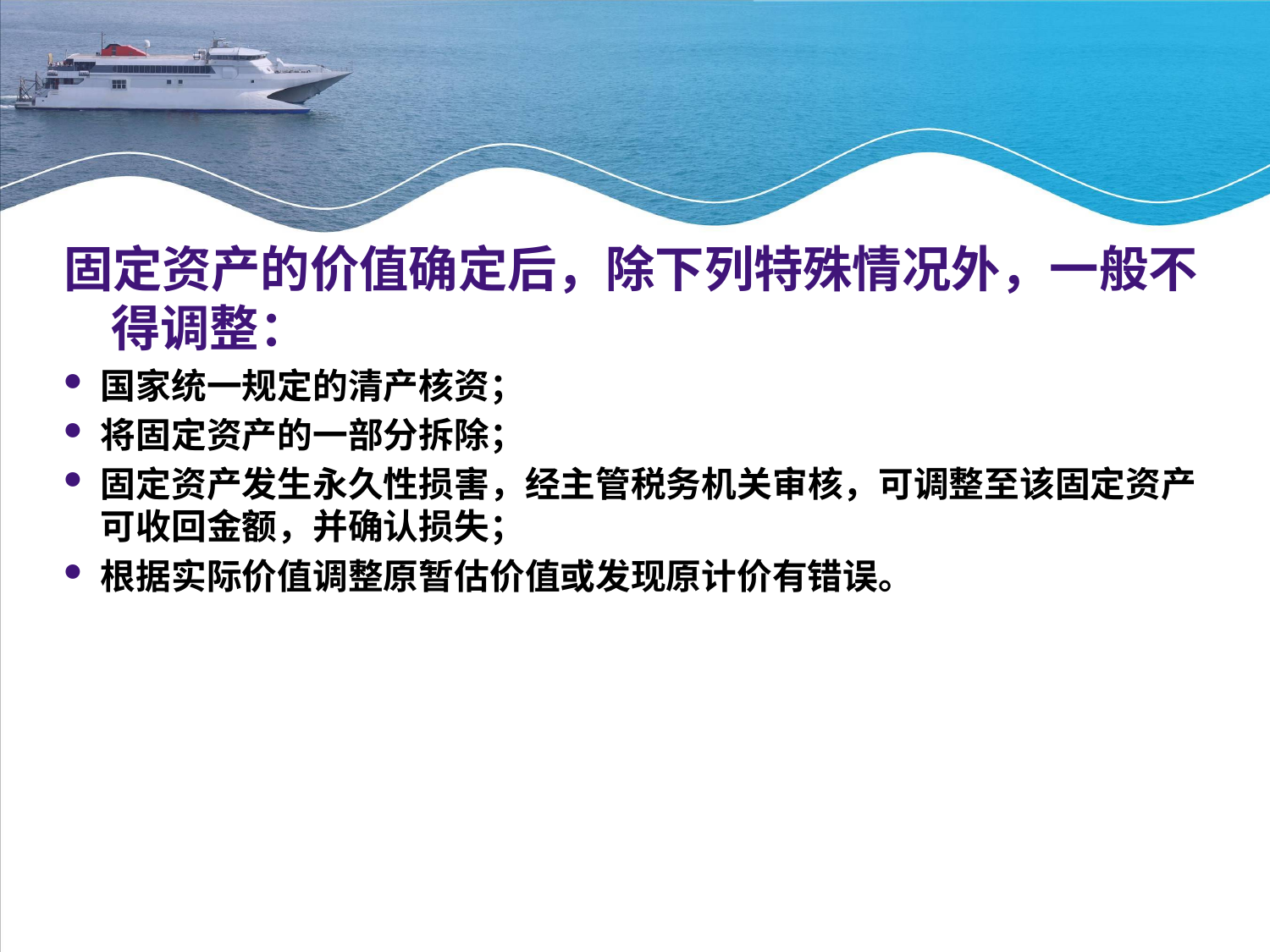

#
固定资产的价值确定后，除下列特殊情况外，一般不得调整：
国家统一规定的清产核资；
将固定资产的一部分拆除；
固定资产发生永久性损害，经主管税务机关审核，可调整至该固定资产可收回金额，并确认损失；
根据实际价值调整原暂估价值或发现原计价有错误。